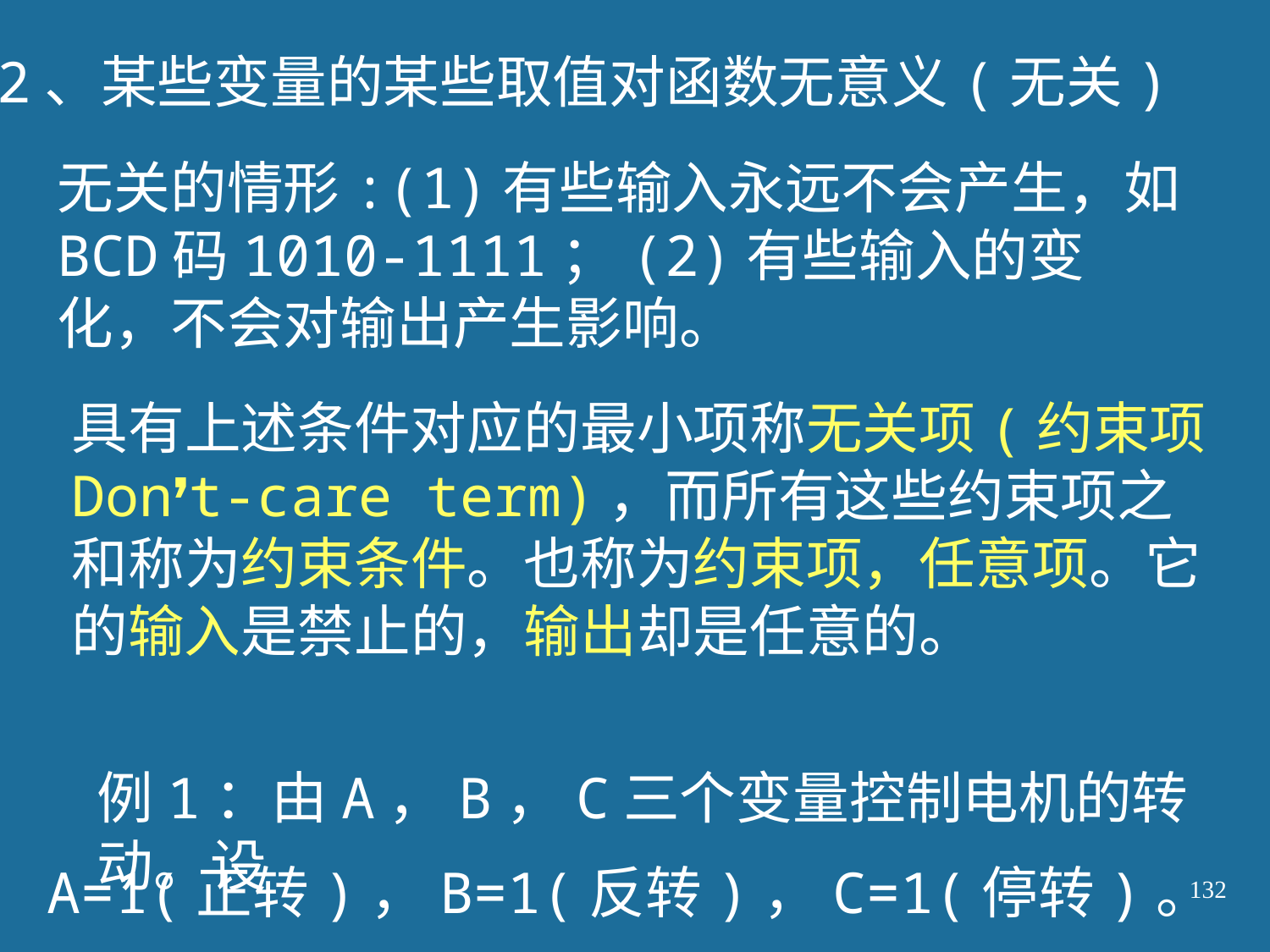

2、某些变量的某些取值对函数无意义(无关)
无关的情形:(1)有些输入永远不会产生，如BCD码1010-1111；(2)有些输入的变化，不会对输出产生影响。
具有上述条件对应的最小项称无关项(约束项
Don’t-care term)，而所有这些约束项之和称为约束条件。也称为约束项，任意项。它的输入是禁止的，输出却是任意的。
例1：由A，B，C三个变量控制电机的转动。设
A=1(正转)，B=1(反转)，C=1(停转)。
132